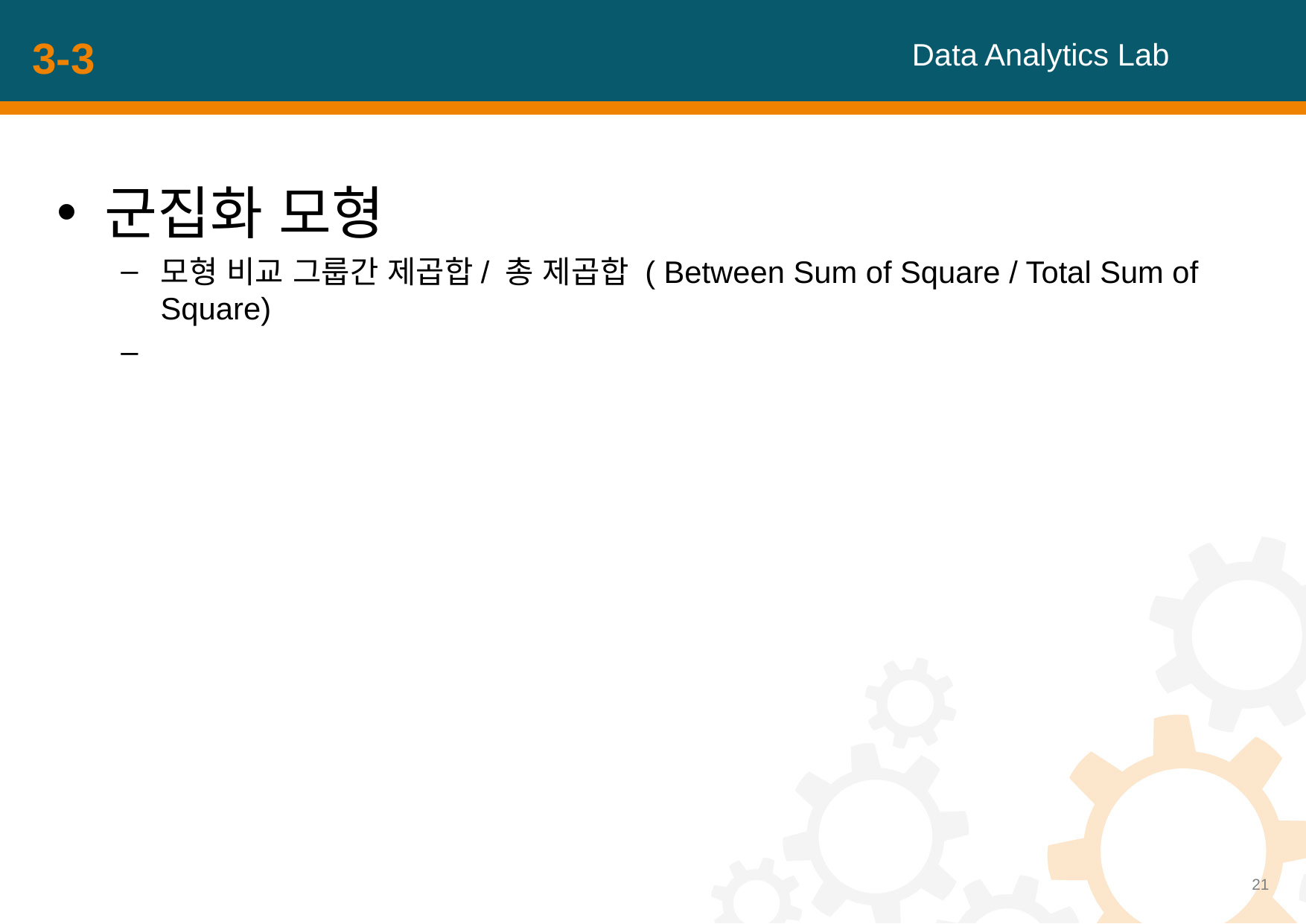

Data Analytics Lab
3-3

군집화 모형
모형 비교 그룹간 제곱합/ 총 제곱합 ( Between Sum of Square / Total Sum of Square)

21